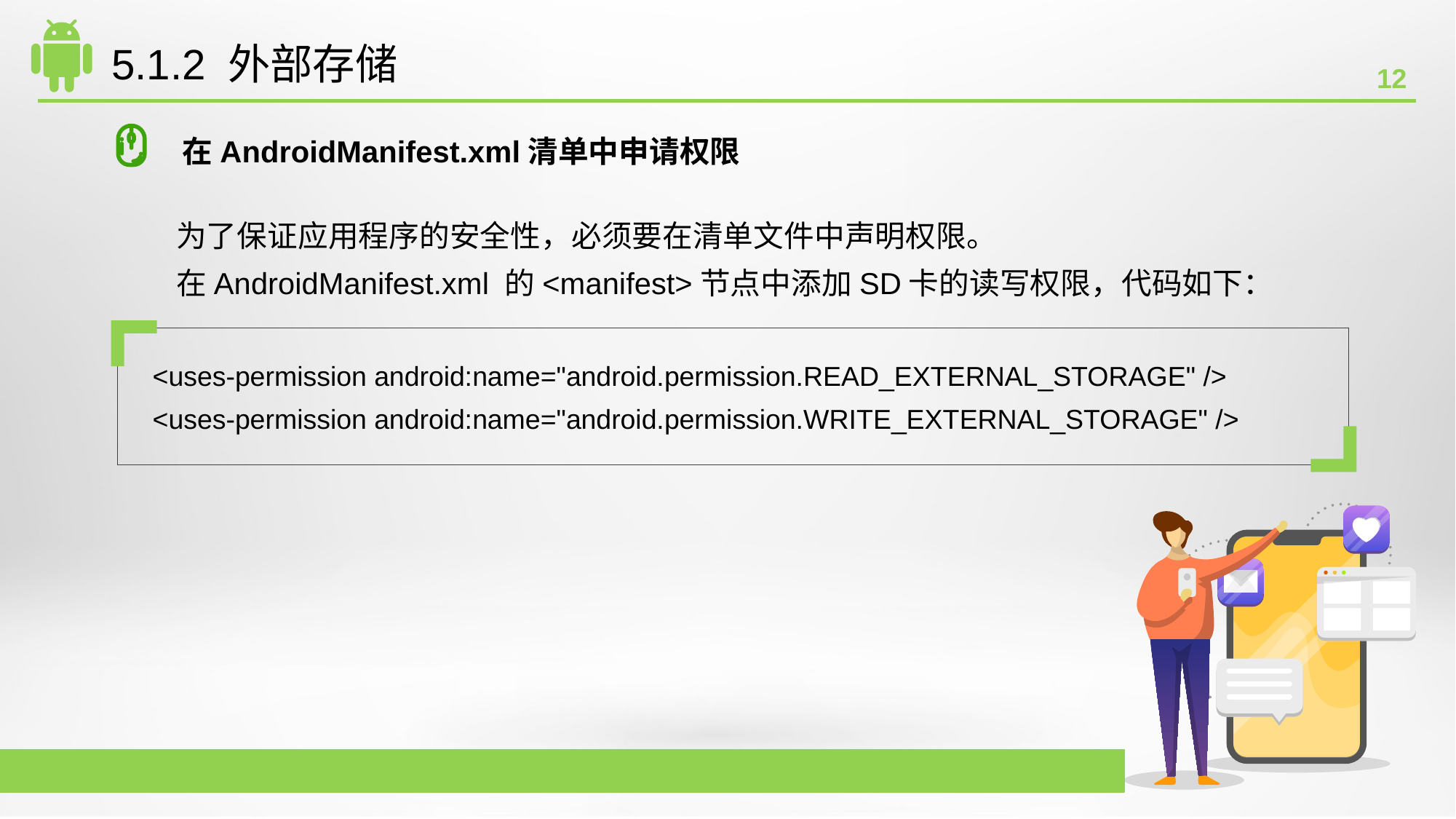

# 5.1.2 外部存储
在AndroidManifest.xml清单中申请权限

为了保证应用程序的安全性，必须要在清单文件中声明权限。
在AndroidManifest.xml 的<manifest>节点中添加SD卡的读写权限，代码如下：

<uses-permission android:name="android.permission.READ_EXTERNAL_STORAGE" />
<uses-permission android:name="android.permission.WRITE_EXTERNAL_STORAGE" />